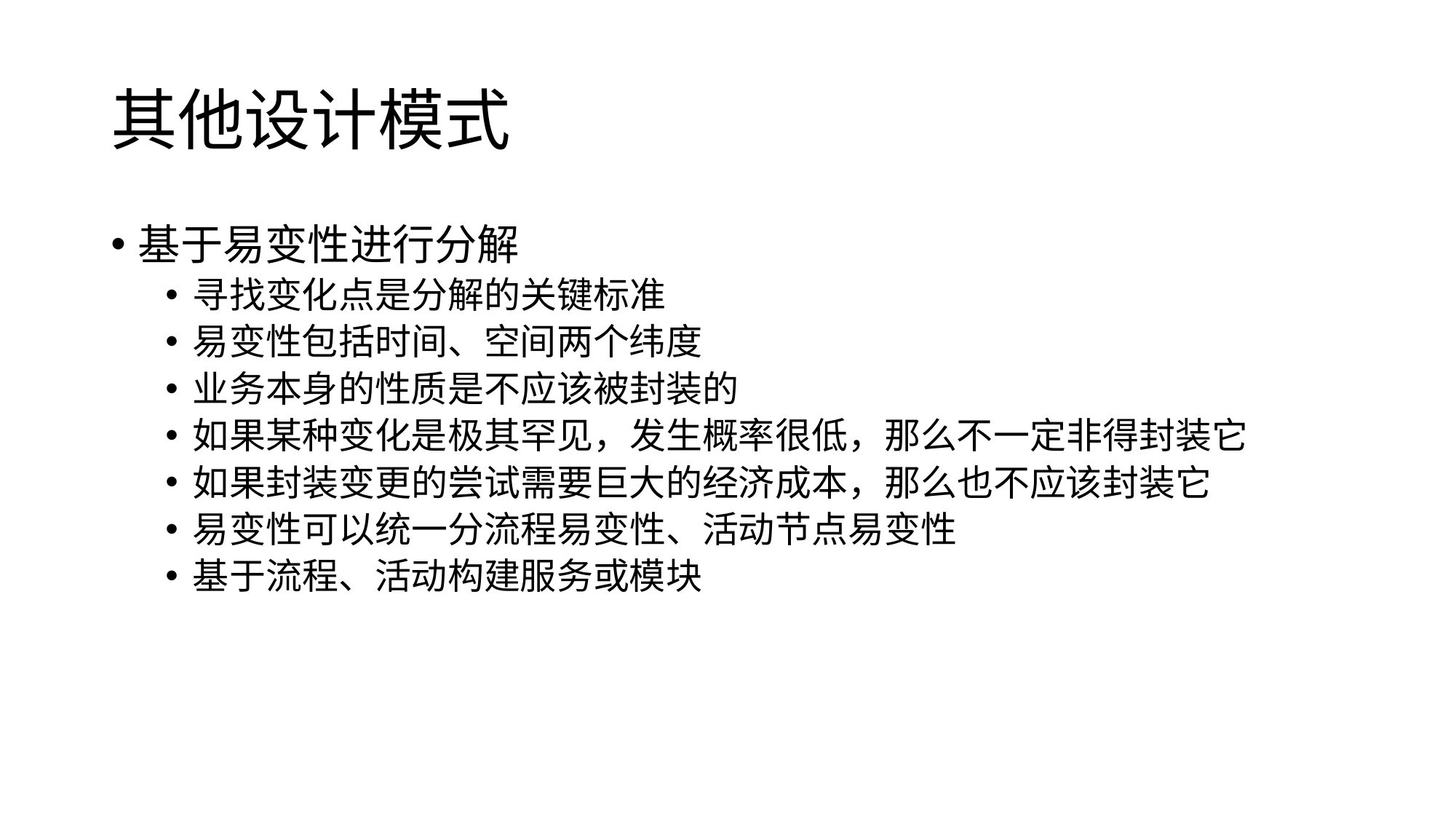

# 其他设计模式
基于易变性进行分解
寻找变化点是分解的关键标准
易变性包括时间、空间两个纬度
业务本身的性质是不应该被封装的
如果某种变化是极其罕见，发生概率很低，那么不一定非得封装它
如果封装变更的尝试需要巨大的经济成本，那么也不应该封装它
易变性可以统一分流程易变性、活动节点易变性
基于流程、活动构建服务或模块